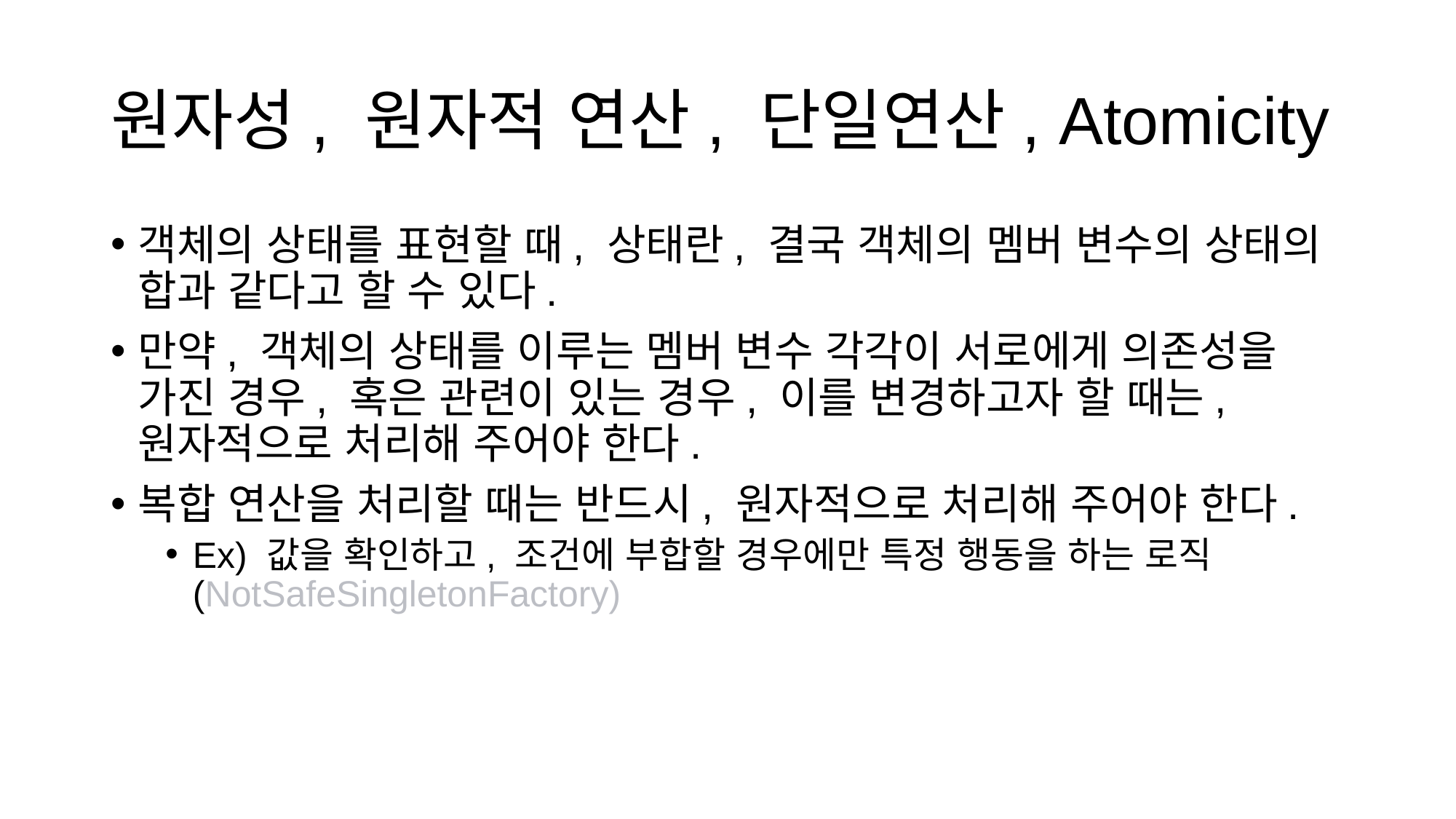

# 원자성, 원자적 연산, 단일연산, Atomicity
객체의 상태를 표현할 때, 상태란, 결국 객체의 멤버 변수의 상태의 합과 같다고 할 수 있다.
만약, 객체의 상태를 이루는 멤버 변수 각각이 서로에게 의존성을 가진 경우, 혹은 관련이 있는 경우, 이를 변경하고자 할 때는, 원자적으로 처리해 주어야 한다.
복합 연산을 처리할 때는 반드시, 원자적으로 처리해 주어야 한다.
Ex) 값을 확인하고, 조건에 부합할 경우에만 특정 행동을 하는 로직(NotSafeSingletonFactory)